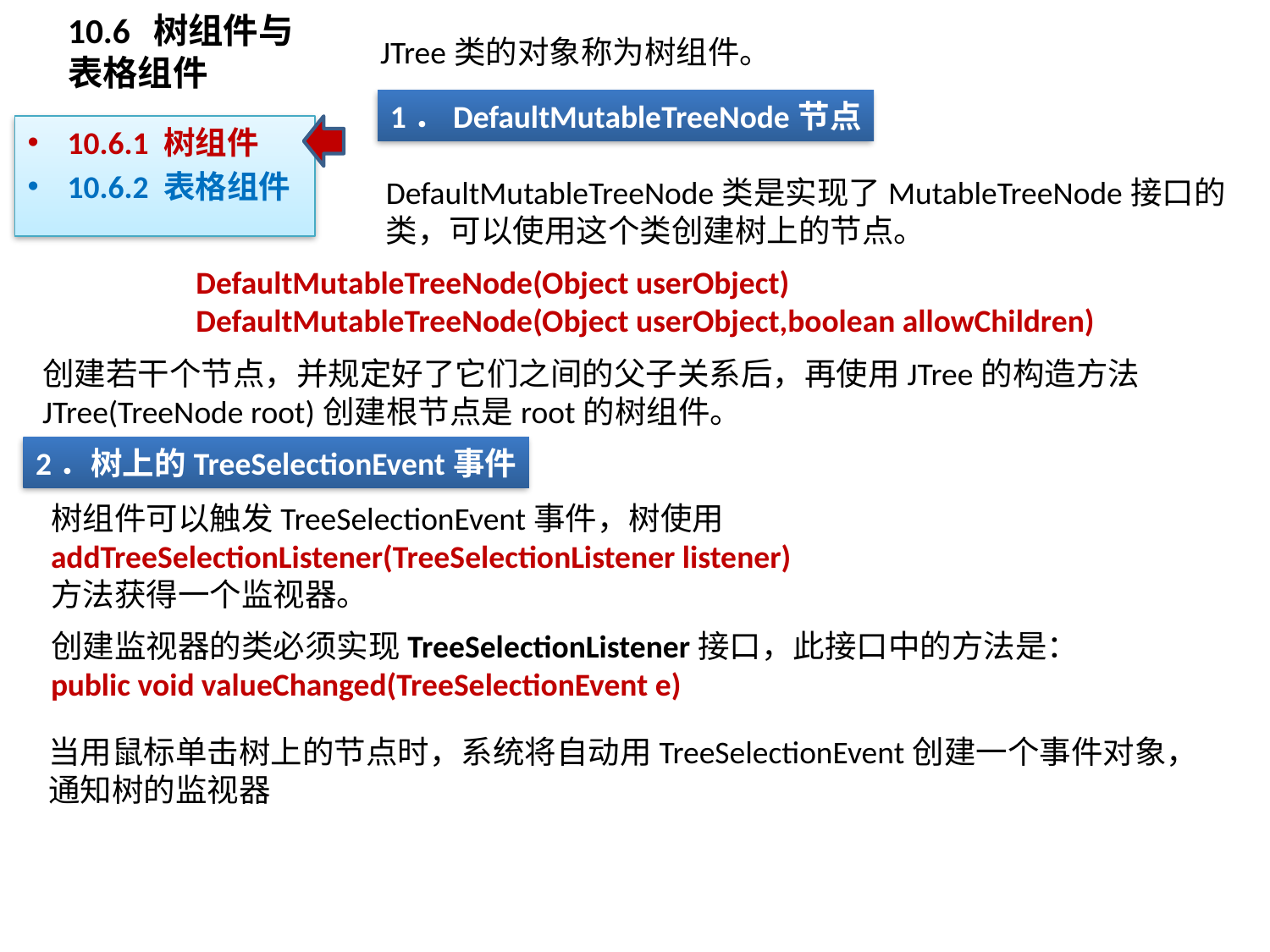

# 10.6  树组件与表格组件
JTree类的对象称为树组件。
1．DefaultMutableTreeNode节点
10.6.1 树组件
10.6.2 表格组件

DefaultMutableTreeNode类是实现了MutableTreeNode接口的类，可以使用这个类创建树上的节点。
DefaultMutableTreeNode(Object userObject)
DefaultMutableTreeNode(Object userObject,boolean allowChildren)
创建若干个节点，并规定好了它们之间的父子关系后，再使用JTree的构造方法JTree(TreeNode root)创建根节点是root的树组件。
2．树上的TreeSelectionEvent事件
树组件可以触发TreeSelectionEvent事件，树使用
addTreeSelectionListener(TreeSelectionListener listener)
方法获得一个监视器。
创建监视器的类必须实现TreeSelectionListener接口，此接口中的方法是：
public void valueChanged(TreeSelectionEvent e)
当用鼠标单击树上的节点时，系统将自动用TreeSelectionEvent创建一个事件对象，通知树的监视器